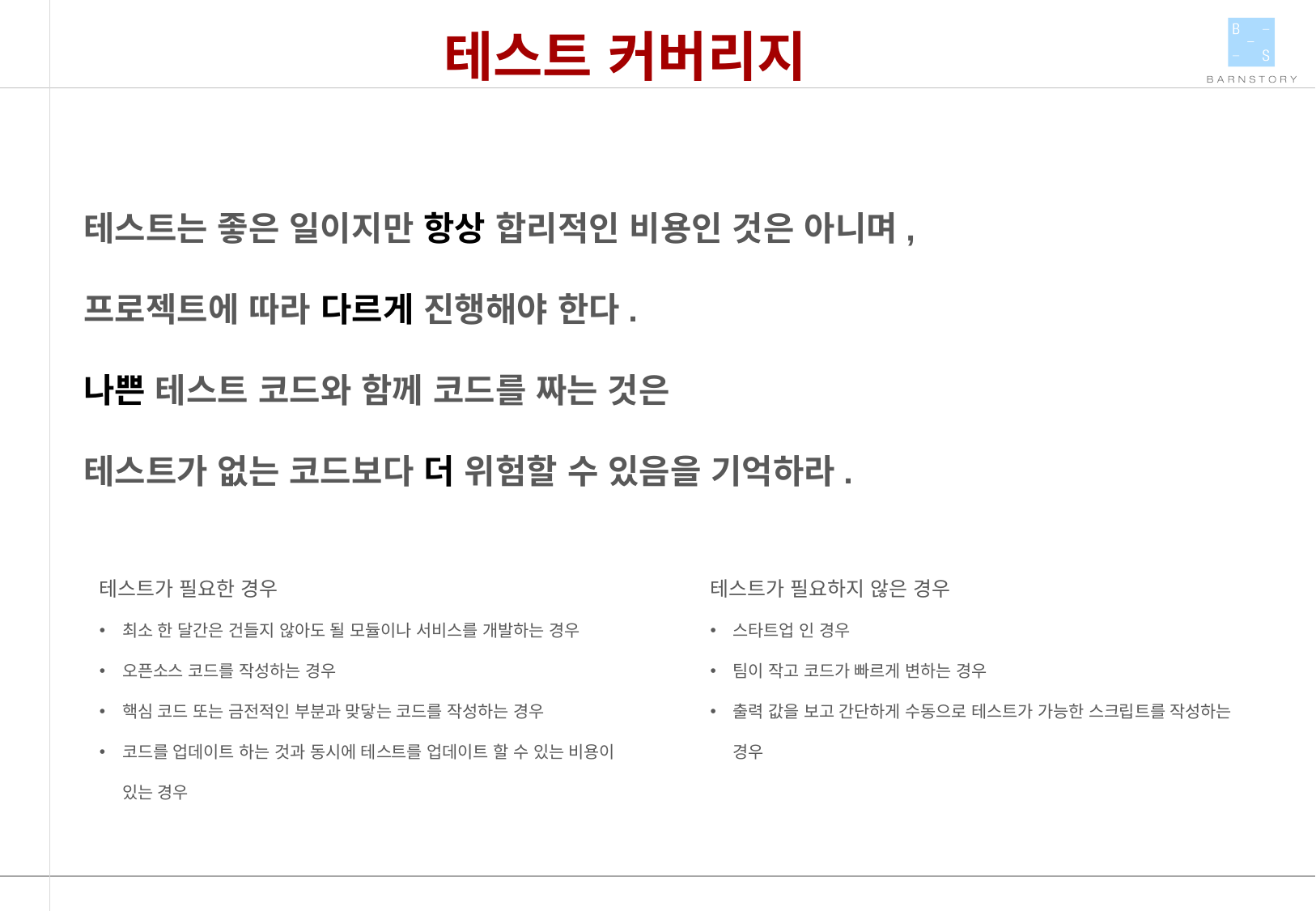

테스트 커버리지
테스트는 좋은 일이지만 항상 합리적인 비용인 것은 아니며,
프로젝트에 따라 다르게 진행해야 한다.
나쁜 테스트 코드와 함께 코드를 짜는 것은
테스트가 없는 코드보다 더 위험할 수 있음을 기억하라.
테스트가 필요한 경우
최소 한 달간은 건들지 않아도 될 모듈이나 서비스를 개발하는 경우
오픈소스 코드를 작성하는 경우
핵심 코드 또는 금전적인 부분과 맞닿는 코드를 작성하는 경우
코드를 업데이트 하는 것과 동시에 테스트를 업데이트 할 수 있는 비용이 있는 경우
테스트가 필요하지 않은 경우
스타트업 인 경우
팀이 작고 코드가 빠르게 변하는 경우
출력 값을 보고 간단하게 수동으로 테스트가 가능한 스크립트를 작성하는 경우